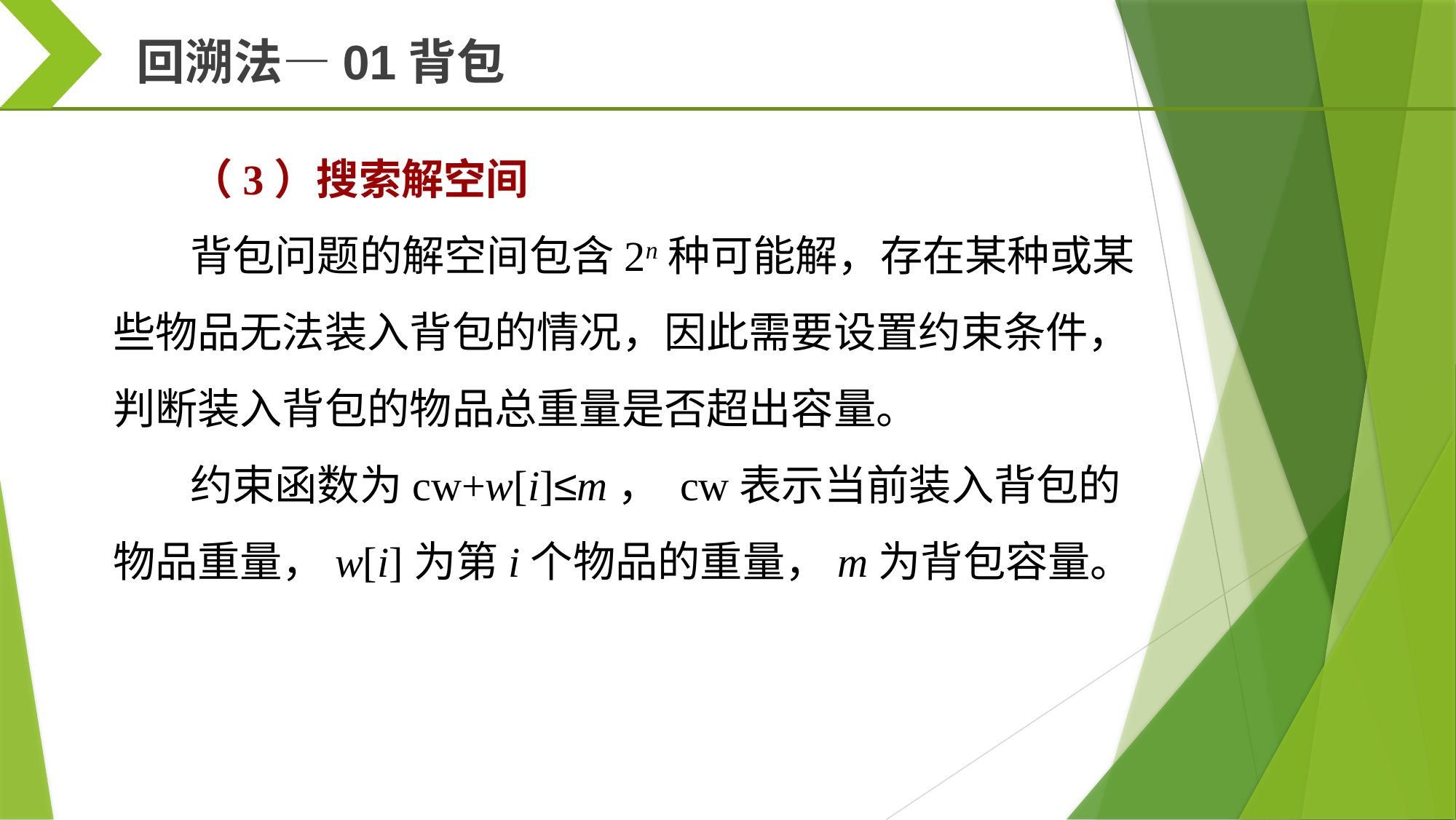

回溯法—01背包
（3）搜索解空间
背包问题的解空间包含2n种可能解，存在某种或某些物品无法装入背包的情况，因此需要设置约束条件，判断装入背包的物品总重量是否超出容量。
约束函数为cw+w[i]≤m， cw表示当前装入背包的物品重量，w[i]为第i个物品的重量，m为背包容量。